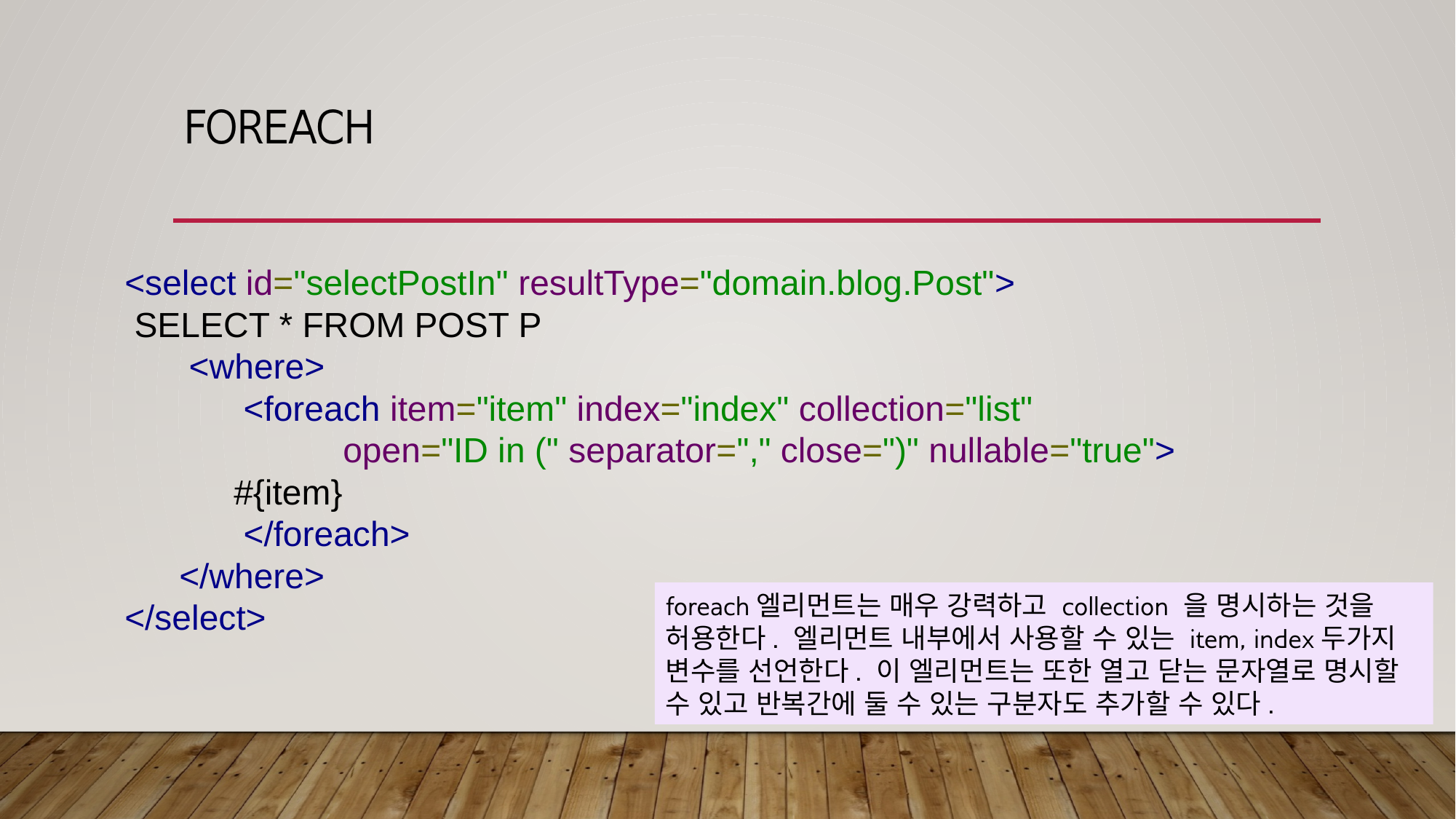

# FOREACH
<select id="selectPostIn" resultType="domain.blog.Post">
 SELECT * FROM POST P
 <where>
 <foreach item="item" index="index" collection="list"
	open="ID in (" separator="," close=")" nullable="true">
#{item}
 </foreach>
</where>
</select>
foreach엘리먼트는 매우 강력하고 collection 을 명시하는 것을 허용한다. 엘리먼트 내부에서 사용할 수 있는 item, index두가지 변수를 선언한다. 이 엘리먼트는 또한 열고 닫는 문자열로 명시할 수 있고 반복간에 둘 수 있는 구분자도 추가할 수 있다.